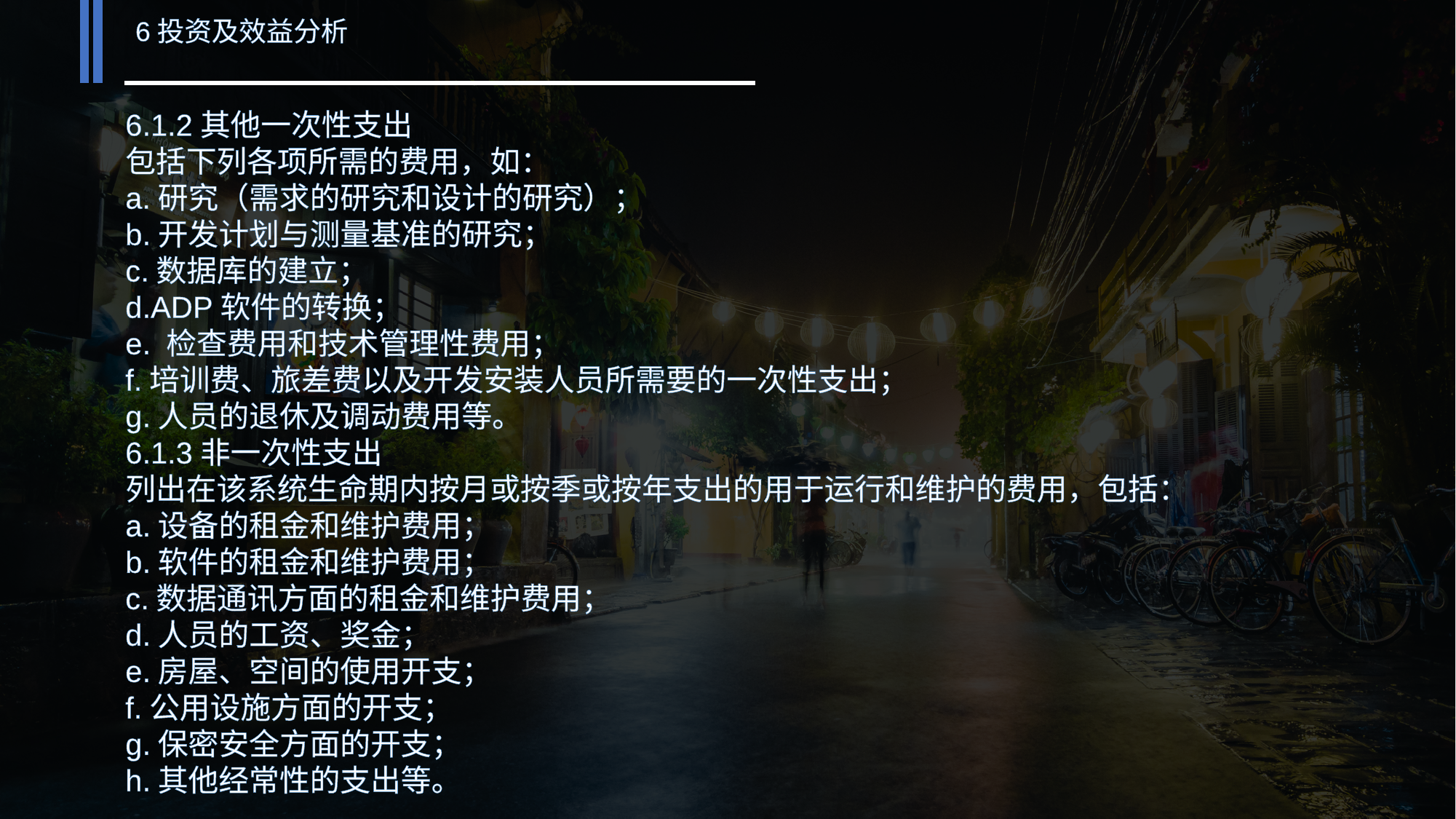

6投资及效益分析
6.1.2其他一次性支出
包括下列各项所需的费用，如：
a.研究（需求的研究和设计的研究）；
b.开发计划与测量基准的研究；
c.数据库的建立；
d.ADP软件的转换；
e. 检查费用和技术管理性费用；
f.培训费、旅差费以及开发安装人员所需要的一次性支出；
g.人员的退休及调动费用等。
6.1.3非一次性支出
列出在该系统生命期内按月或按季或按年支出的用于运行和维护的费用，包括：
a.设备的租金和维护费用；
b.软件的租金和维护费用；
c.数据通讯方面的租金和维护费用；
d.人员的工资、奖金；
e.房屋、空间的使用开支；
f.公用设施方面的开支；
g.保密安全方面的开支；
h.其他经常性的支出等。